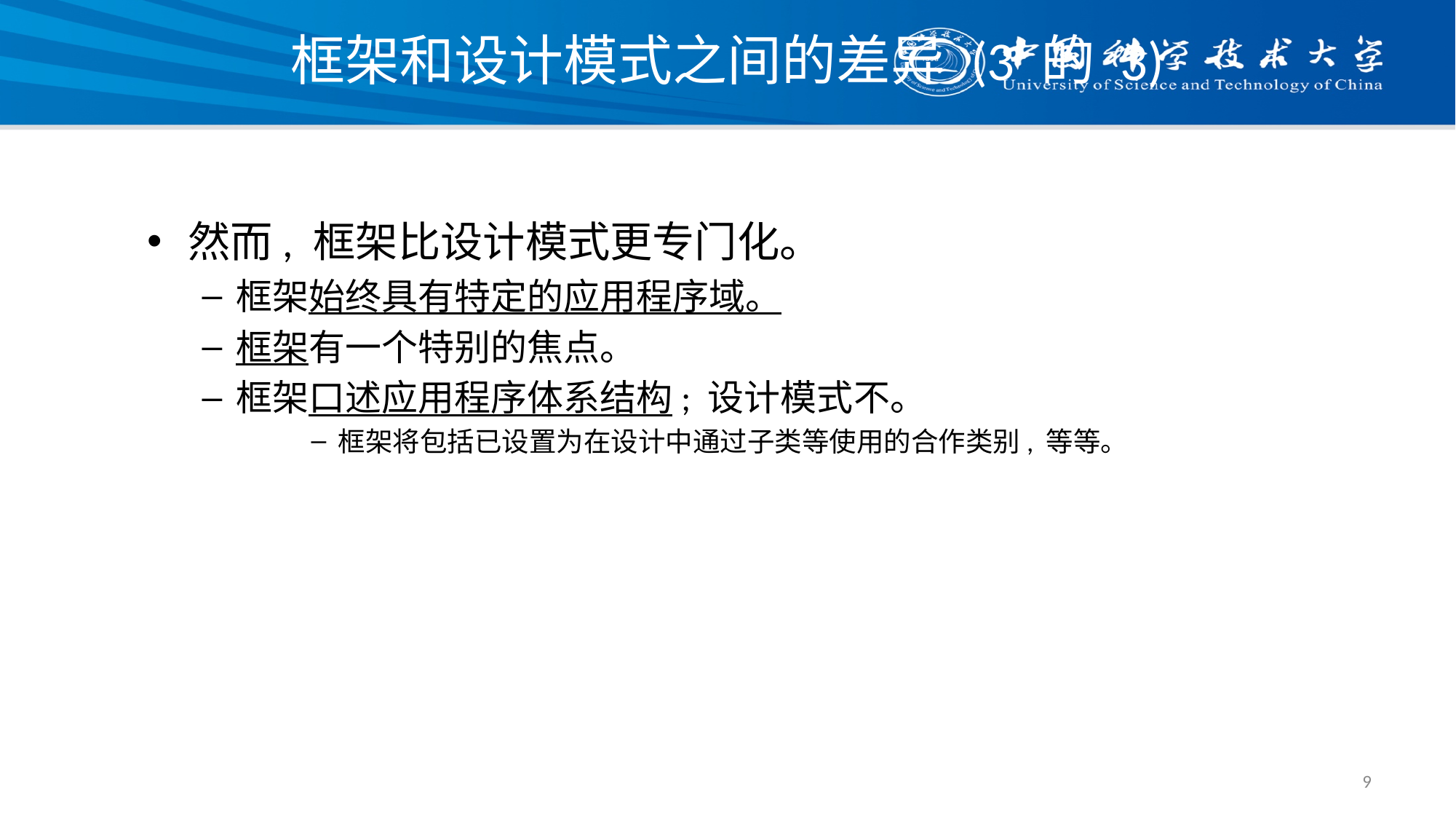

# 框架和设计模式之间的差异 (3 的 3)
然而, 框架比设计模式更专门化。
框架始终具有特定的应用程序域。
框架有一个特别的焦点。
框架口述应用程序体系结构; 设计模式不。
框架将包括已设置为在设计中通过子类等使用的合作类别, 等等。

9